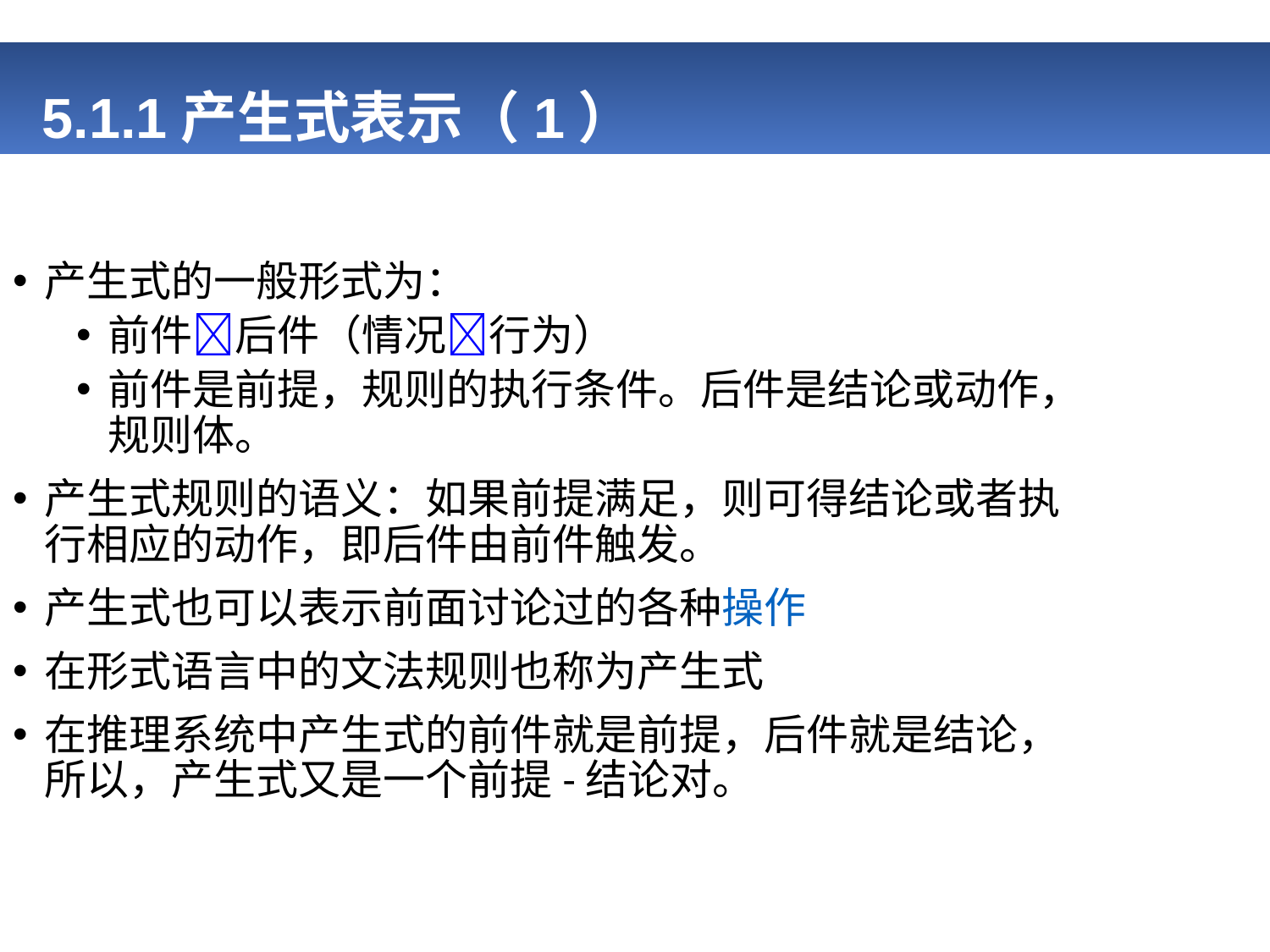

# 5.1.1产生式表示（1）
产生式的一般形式为：
前件→后件（情况→行为）
前件是前提，规则的执行条件。后件是结论或动作，规则体。
产生式规则的语义：如果前提满足，则可得结论或者执行相应的动作，即后件由前件触发。
产生式也可以表示前面讨论过的各种操作
在形式语言中的文法规则也称为产生式
在推理系统中产生式的前件就是前提，后件就是结论，所以，产生式又是一个前提-结论对。

6